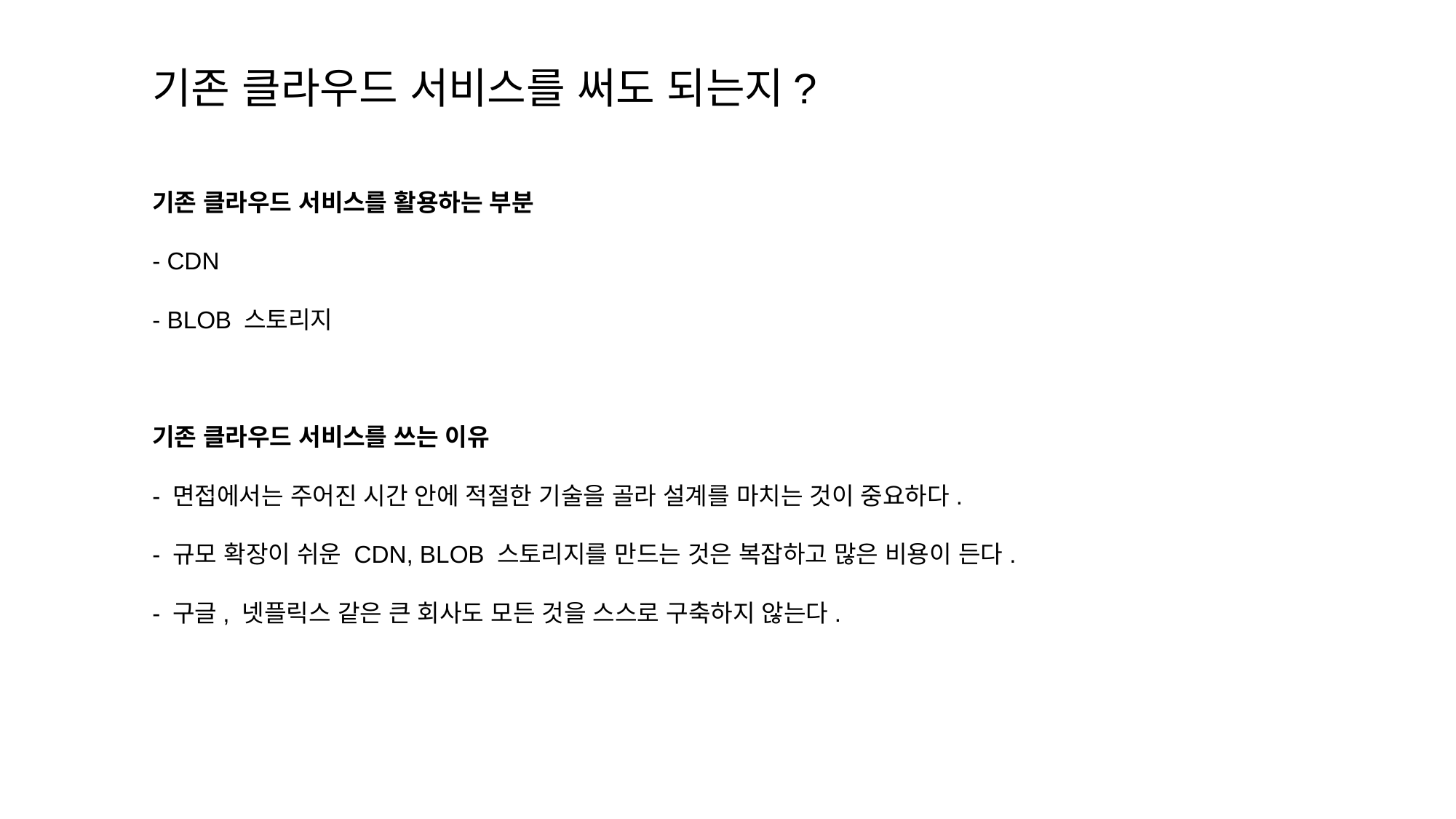

# 기존 클라우드 서비스를 써도 되는지?
기존 클라우드 서비스를 활용하는 부분
- CDN
- BLOB 스토리지

기존 클라우드 서비스를 쓰는 이유
- 면접에서는 주어진 시간 안에 적절한 기술을 골라 설계를 마치는 것이 중요하다.
- 규모 확장이 쉬운 CDN, BLOB 스토리지를 만드는 것은 복잡하고 많은 비용이 든다.
- 구글, 넷플릭스 같은 큰 회사도 모든 것을 스스로 구축하지 않는다.